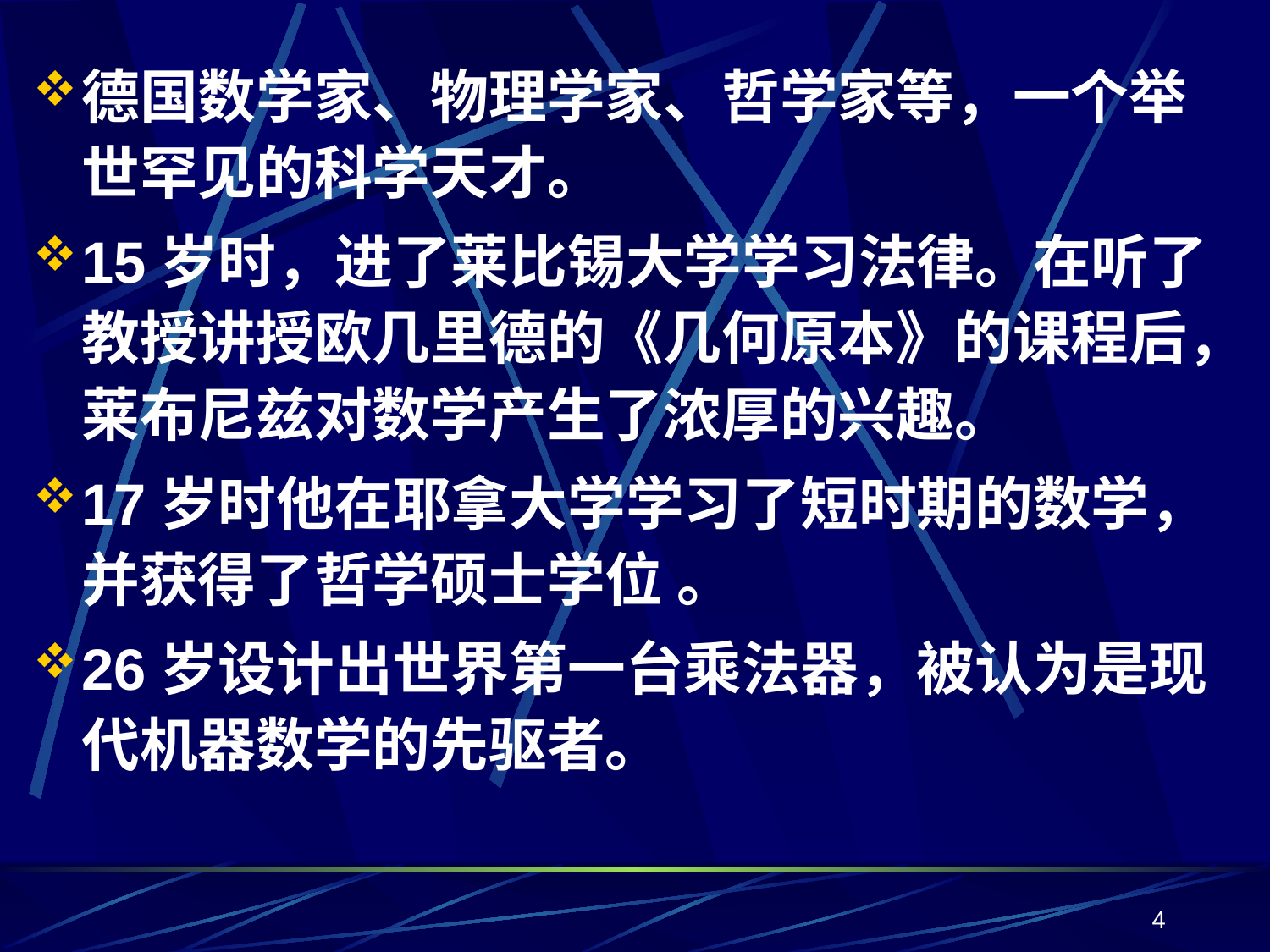

德国数学家、物理学家、哲学家等，一个举世罕见的科学天才。
15岁时，进了莱比锡大学学习法律。在听了教授讲授欧几里德的《几何原本》的课程后，莱布尼兹对数学产生了浓厚的兴趣。
17岁时他在耶拿大学学习了短时期的数学，并获得了哲学硕士学位 。
26岁设计出世界第一台乘法器，被认为是现代机器数学的先驱者。

4